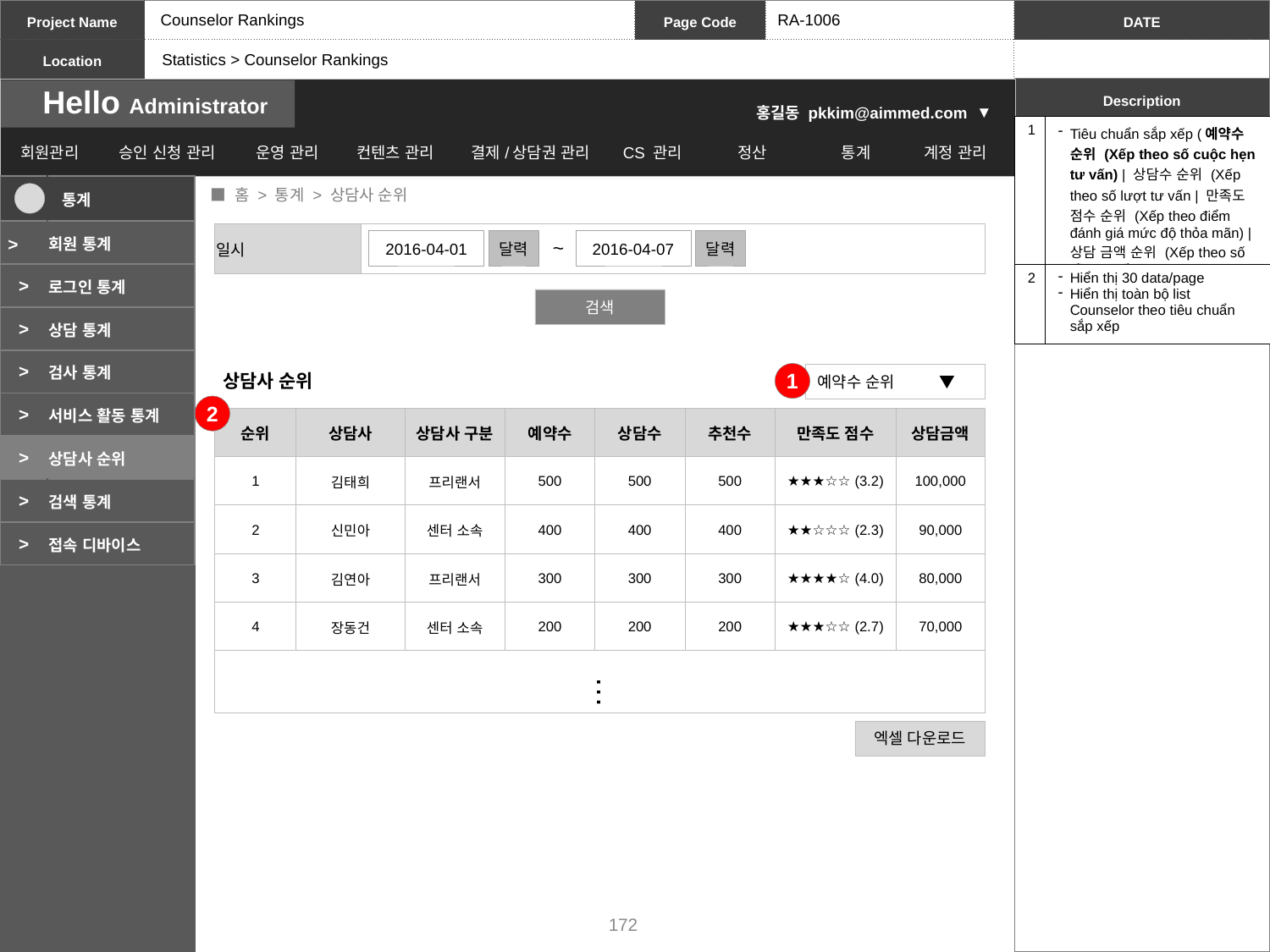

Counselor Rankings
RA-1006
Statistics > Counselor Rankings
| 1 | Tiêu chuẩn sắp xếp (예약수 순위 (Xếp theo số cuộc hẹn tư vấn) | 상담수 순위 (Xếp theo số lượt tư vấn | 만족도 점수 순위 (Xếp theo điểm đánh giá mức độ thỏa mãn) | 상담 금액 순위 (Xếp theo số tiền tư vấn)) |
| --- | --- |
| 2 | Hiển thị 30 data/page Hiển thị toàn bộ list Counselor theo tiêu chuẩn sắp xếp |
   ■ 홈 > 통계 > 상담사 순위

|  | 통계 |
| --- | --- |
| > | 회원 통계 |
| > | 로그인 통계 |
| > | 상담 통계 |
| > | 검사 통계 |
| > | 서비스 활동 통계 |
| > | 상담사 순위 |
| > | 검색 통계 |
| > | 접속 디바이스 |

| 일시 |  |
| --- | --- |
~
2016-04-01
달력
2016-04-07
달력
검색
상담사 순위
1
예약수 순위          ▼
2
| 순위 | 상담사 | 상담사 구분 | 예약수 | 상담수 | 추천수 | 만족도 점수 | 상담금액 |
| --- | --- | --- | --- | --- | --- | --- | --- |
| 1 | 김태희 | 프리랜서 | 500 | 500 | 500 | ★★★☆☆ (3.2) | 100,000 |
| 2 | 신민아 | 센터 소속 | 400 | 400 | 400 | ★★☆☆☆ (2.3) | 90,000 |
| 3 | 김연아 | 프리랜서 | 300 | 300 | 300 | ★★★★☆ (4.0) | 80,000 |
| 4 | 장동건 | 센터 소속 | 200 | 200 | 200 | ★★★☆☆ (2.7) | 70,000 |
|  |  |  |  |  |  |  |  |
…
엑셀 다운로드
172